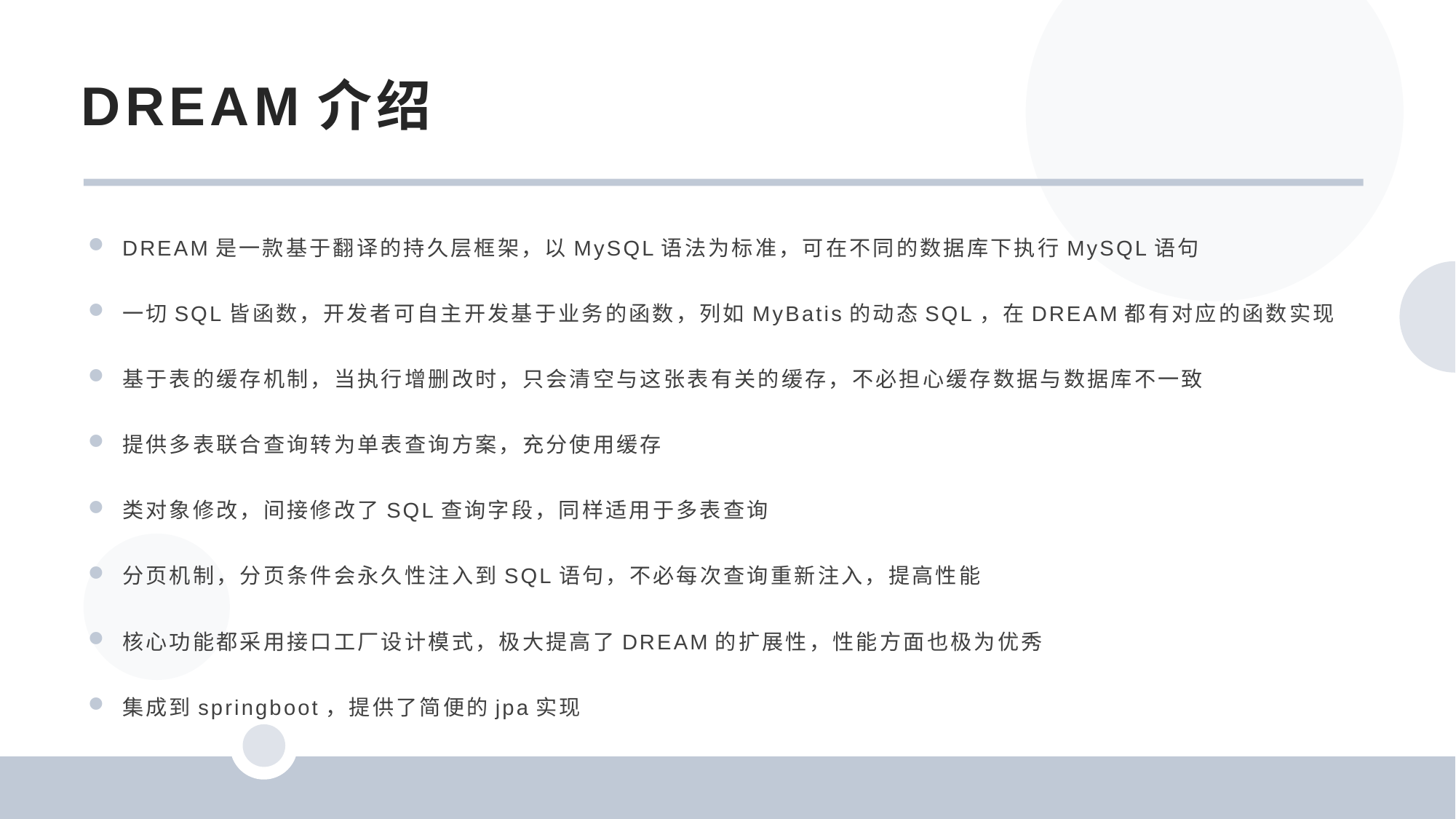

DREAM介绍

DREAM是一款基于翻译的持久层框架，以MySQL语法为标准，可在不同的数据库下执行MySQL语句
一切SQL皆函数，开发者可自主开发基于业务的函数，列如MyBatis的动态SQL，在DREAM都有对应的函数实现
基于表的缓存机制，当执行增删改时，只会清空与这张表有关的缓存，不必担心缓存数据与数据库不一致
提供多表联合查询转为单表查询方案，充分使用缓存
类对象修改，间接修改了SQL查询字段，同样适用于多表查询
分页机制，分页条件会永久性注入到SQL语句，不必每次查询重新注入，提高性能
核心功能都采用接口工厂设计模式，极大提高了DREAM的扩展性，性能方面也极为优秀
集成到springboot，提供了简便的jpa实现